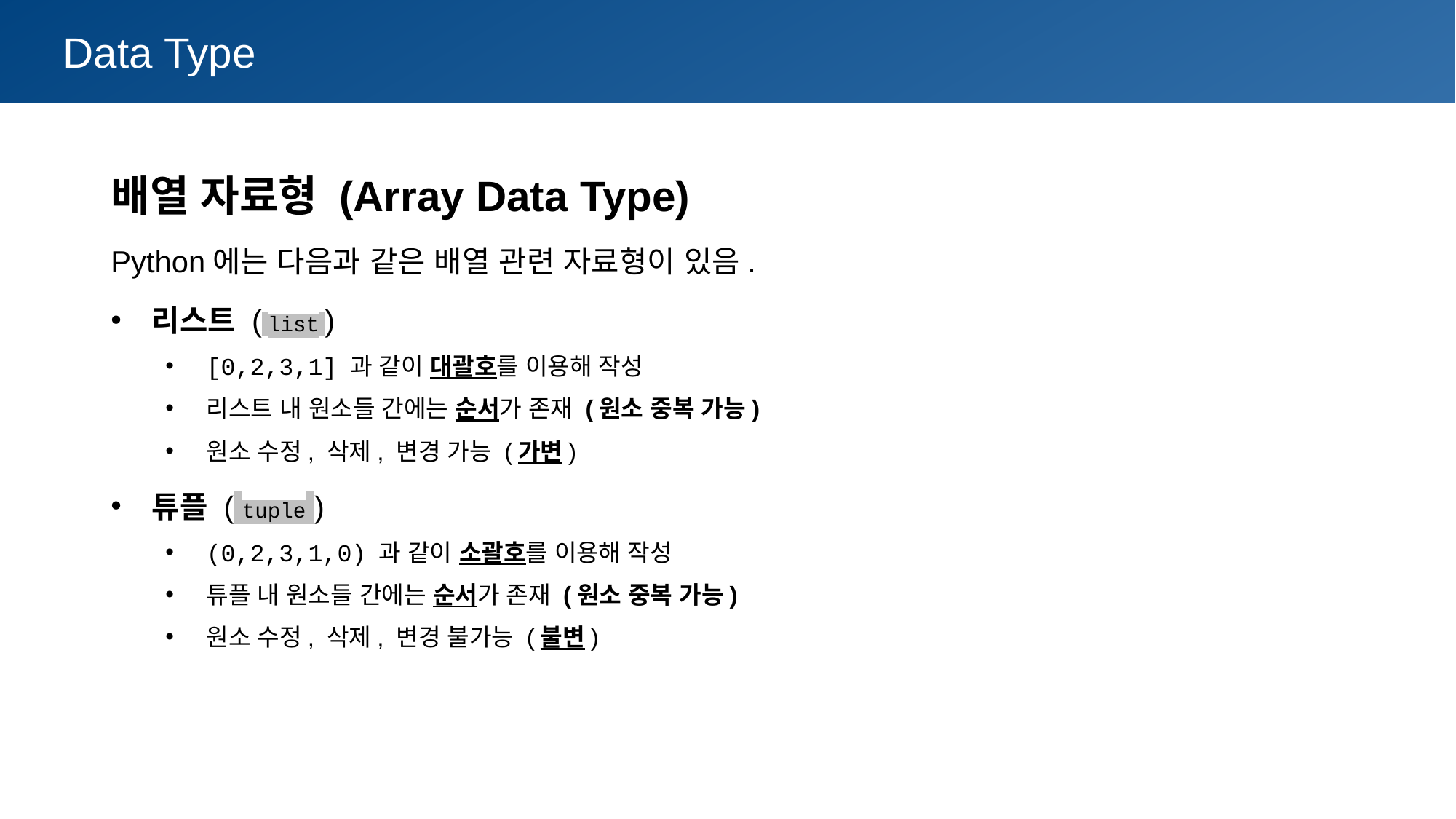

Data Type
배열 자료형 (Array Data Type)
Python에는 다음과 같은 배열 관련 자료형이 있음.
리스트 ( list )
[0,2,3,1] 과 같이 대괄호를 이용해 작성
리스트 내 원소들 간에는 순서가 존재 (원소 중복 가능)
원소 수정, 삭제, 변경 가능 (가변)
튜플 ( tuple )
(0,2,3,1,0) 과 같이 소괄호를 이용해 작성
튜플 내 원소들 간에는 순서가 존재 (원소 중복 가능)
원소 수정, 삭제, 변경 불가능 (불변)